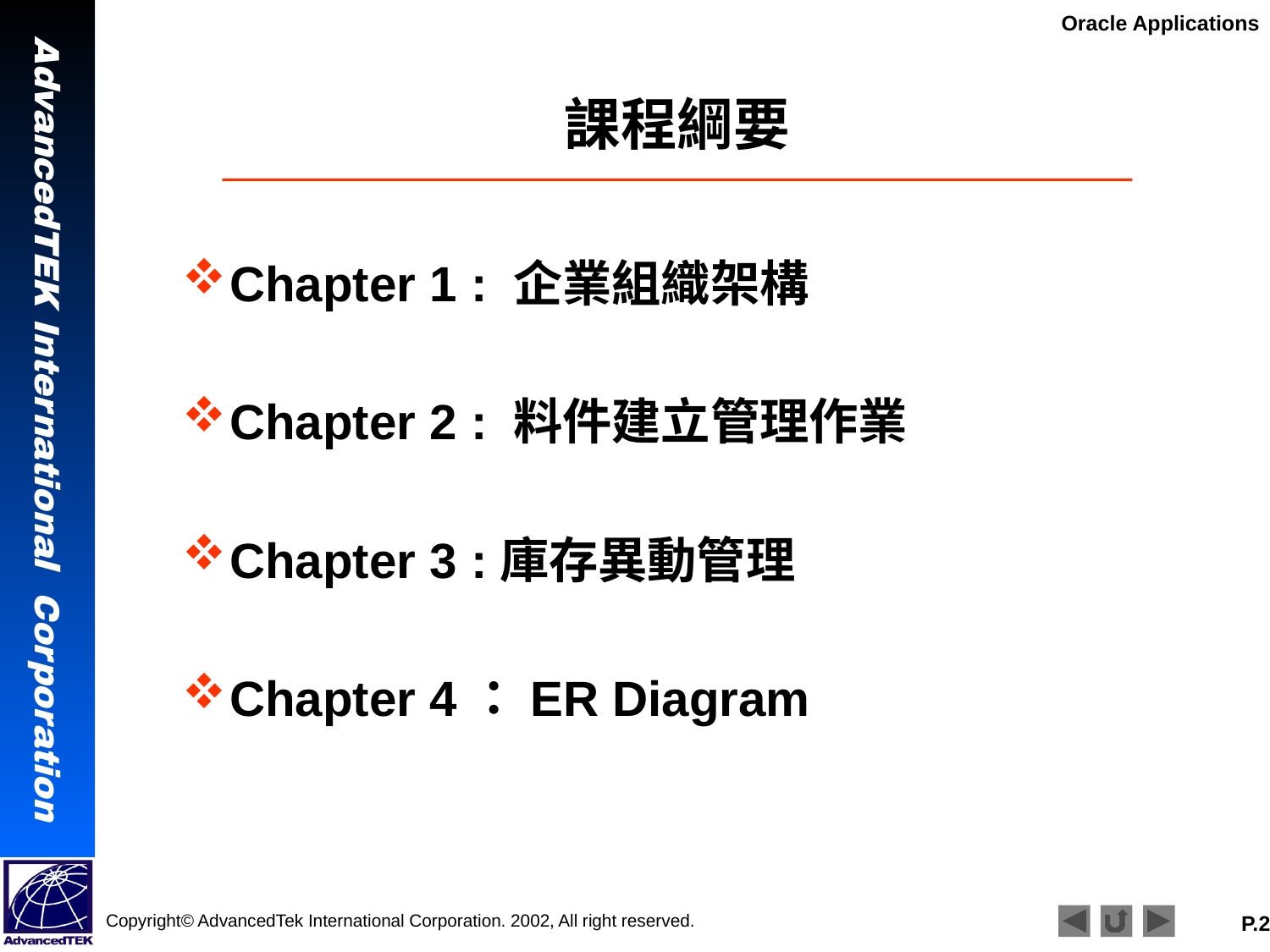

# 課程綱要
Chapter 1 : 企業組織架構

Chapter 2 : 料件建立管理作業

Chapter 3 :庫存異動管理

Chapter 4：ER Diagram